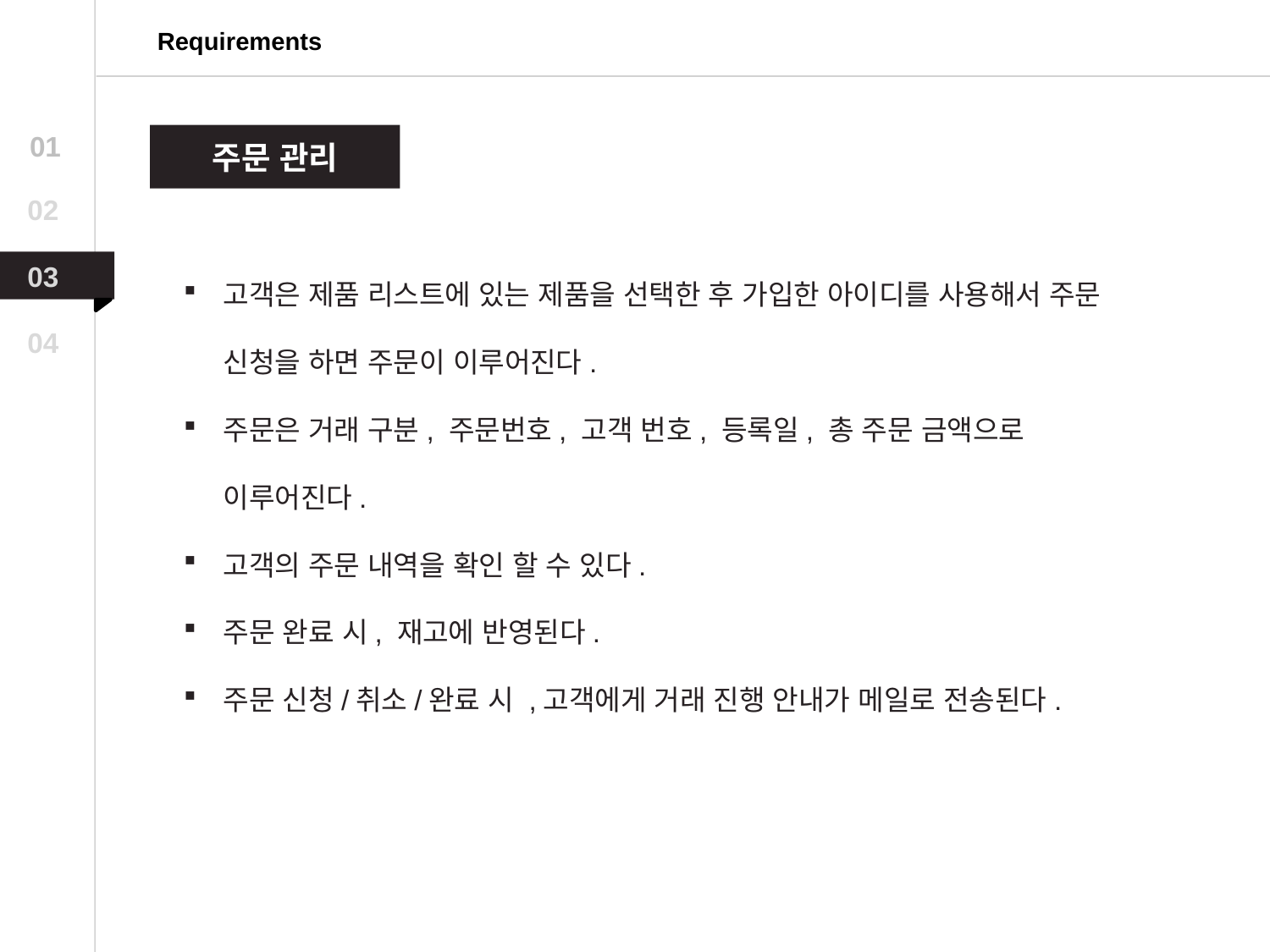

Requirements
01
주문 관리
02
고객은 제품 리스트에 있는 제품을 선택한 후 가입한 아이디를 사용해서 주문 신청을 하면 주문이 이루어진다.
주문은 거래 구분, 주문번호, 고객 번호, 등록일, 총 주문 금액으로 이루어진다.
고객의 주문 내역을 확인 할 수 있다.
주문 완료 시, 재고에 반영된다.
주문 신청/취소/완료 시 ,고객에게 거래 진행 안내가 메일로 전송된다.

03

04